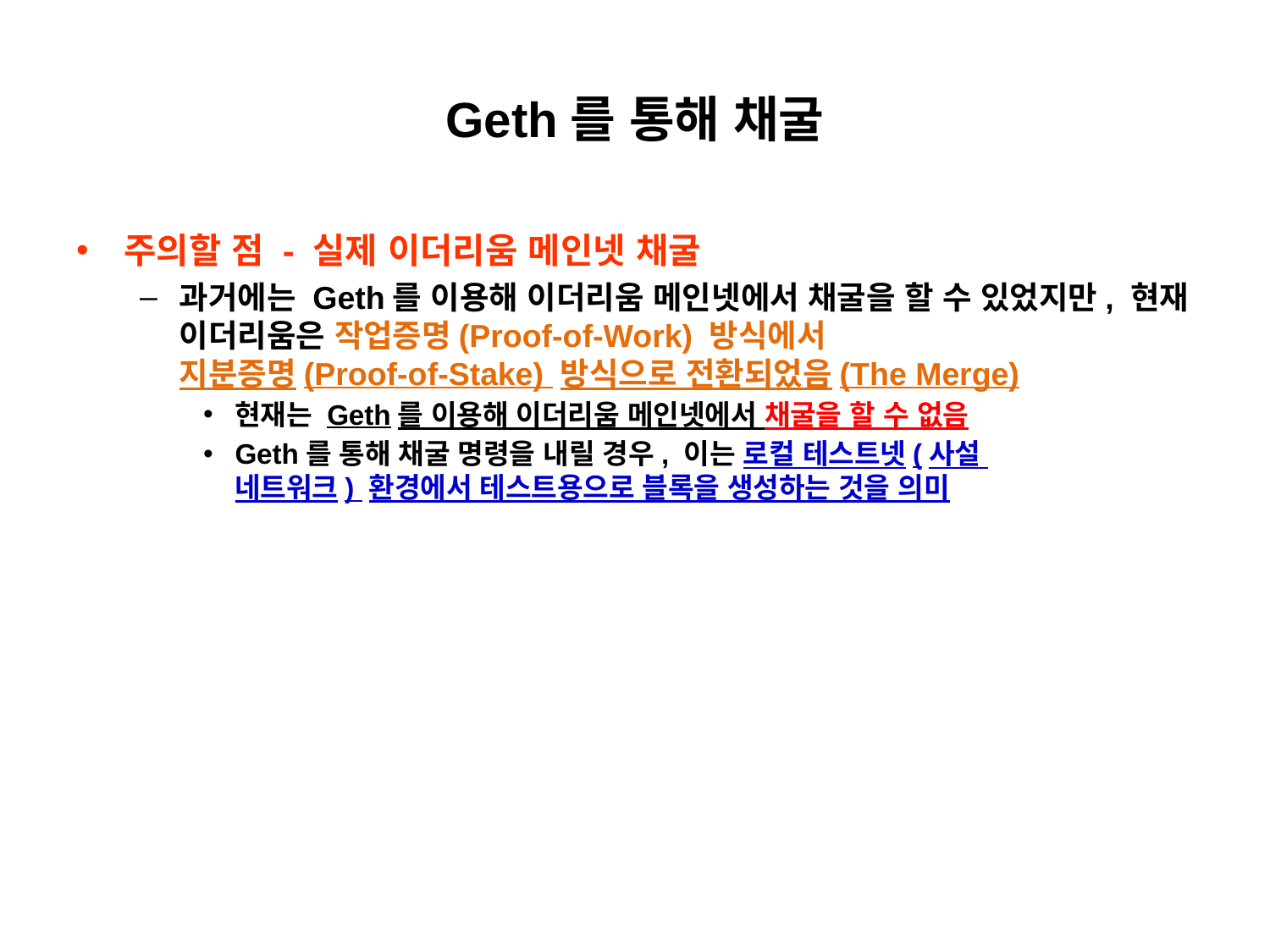

# Geth를 통해 채굴
주의할 점 - 실제 이더리움 메인넷 채굴
과거에는 Geth를 이용해 이더리움 메인넷에서 채굴을 할 수 있었지만, 현재 이더리움은 작업증명(Proof-of-Work) 방식에서
지분증명(Proof-of-Stake) 방식으로 전환되었음(The Merge)
현재는 Geth를 이용해 이더리움 메인넷에서 채굴을 할 수 없음
Geth를 통해 채굴 명령을 내릴 경우, 이는 로컬 테스트넷(사설
네트워크) 환경에서 테스트용으로 블록을 생성하는 것을 의미